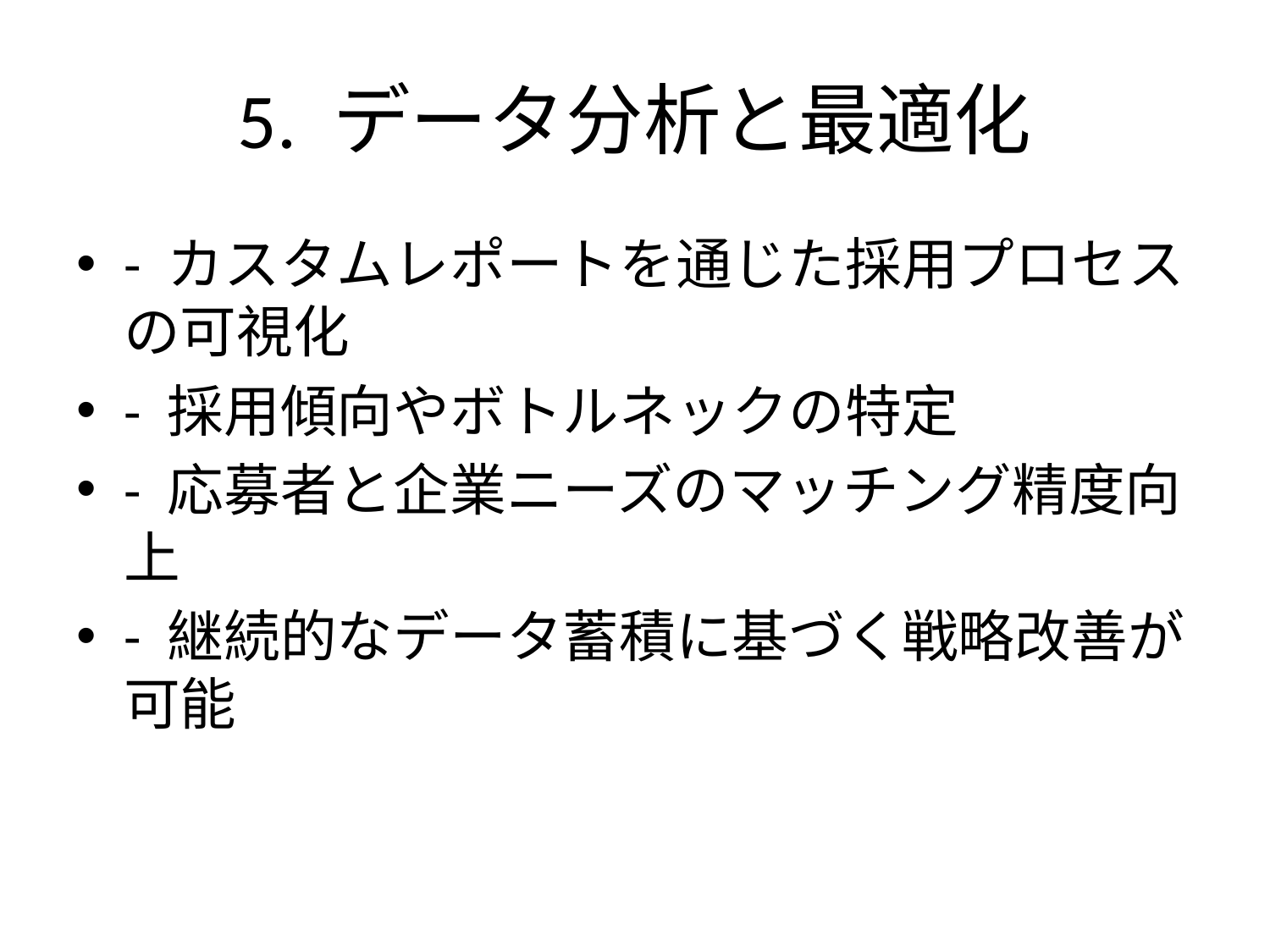

# 5. データ分析と最適化
- カスタムレポートを通じた採用プロセスの可視化
- 採用傾向やボトルネックの特定
- 応募者と企業ニーズのマッチング精度向上
- 継続的なデータ蓄積に基づく戦略改善が可能